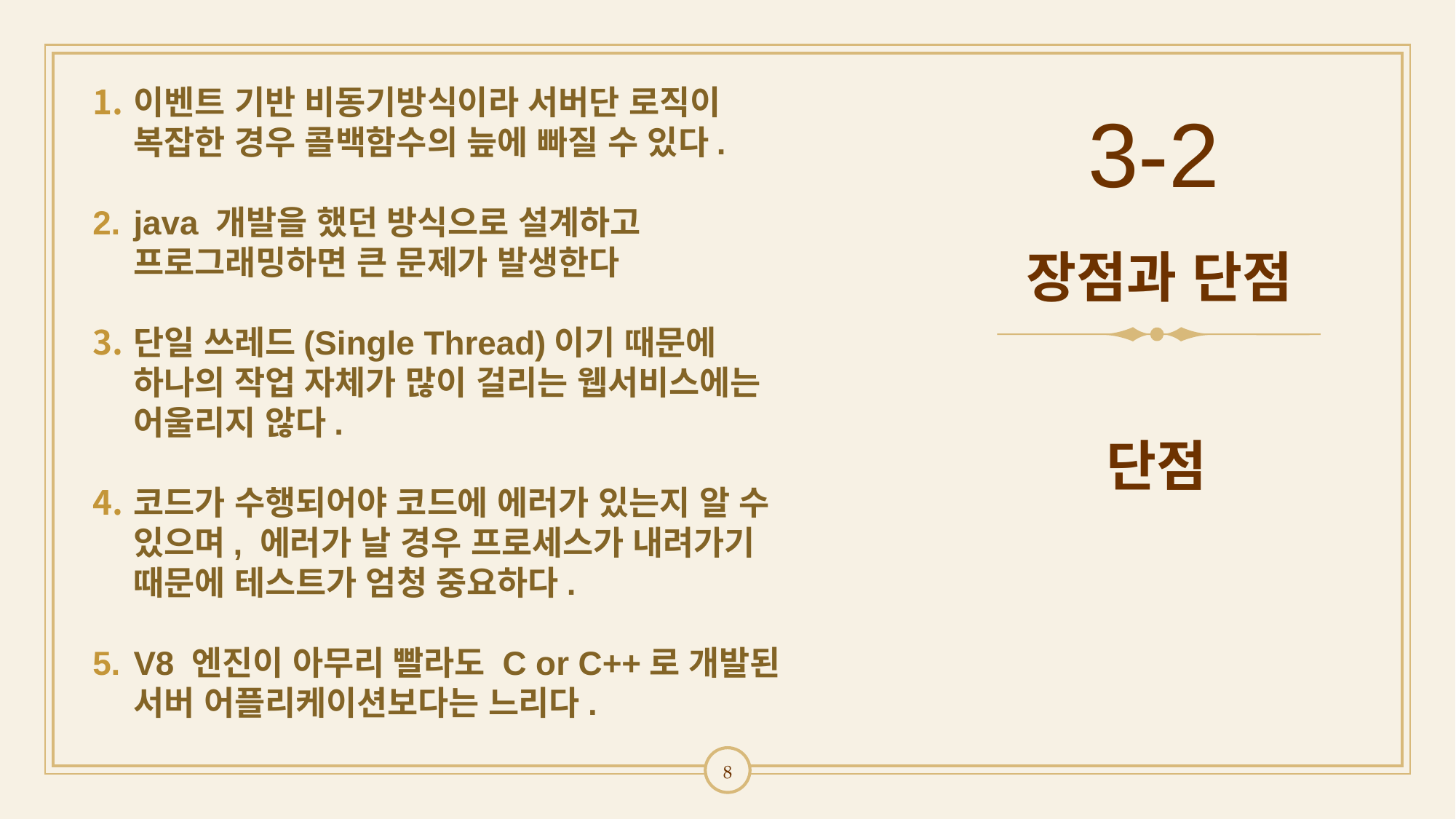

이벤트 기반 비동기방식이라 서버단 로직이 복잡한 경우 콜백함수의 늪에 빠질 수 있다.

java 개발을 했던 방식으로 설계하고 프로그래밍하면 큰 문제가 발생한다

단일 쓰레드(Single Thread)이기 때문에 하나의 작업 자체가 많이 걸리는 웹서비스에는 어울리지 않다.

코드가 수행되어야 코드에 에러가 있는지 알 수 있으며, 에러가 날 경우 프로세스가 내려가기 때문에 테스트가 엄청 중요하다.

V8 엔진이 아무리 빨라도 C or C++로 개발된 서버 어플리케이션보다는 느리다.
# 3-2
장점과 단점
단점
8